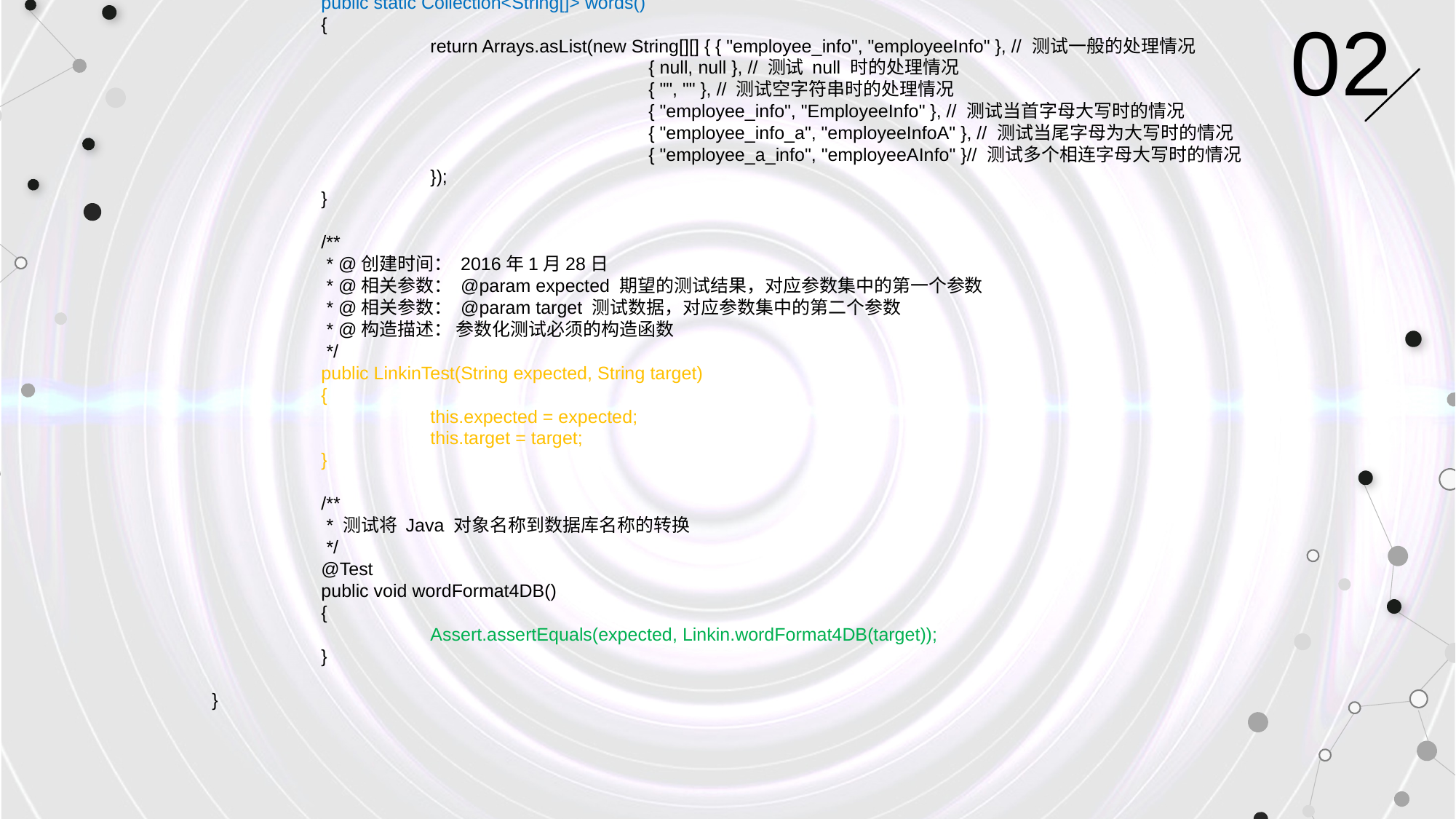

package test.junit4test;

import java.util.Arrays;
import java.util.Collection;

import org.junit.Assert;
import org.junit.Test;
import org.junit.runner.RunWith;
import org.junit.runners.Parameterized;
import org.junit.runners.Parameterized.Parameters;

@RunWith(Parameterized.class)
public class LinkinTest
{
	private String expected;
	private String target;

	@Parameters
	public static Collection<String[]> words()
	{
		return Arrays.asList(new String[][] { { "employee_info", "employeeInfo" }, // 测试一般的处理情况
				{ null, null }, // 测试 null 时的处理情况
				{ "", "" }, // 测试空字符串时的处理情况
				{ "employee_info", "EmployeeInfo" }, // 测试当首字母大写时的情况
				{ "employee_info_a", "employeeInfoA" }, // 测试当尾字母为大写时的情况
				{ "employee_a_info", "employeeAInfo" }// 测试多个相连字母大写时的情况
		});
	}

	/**
	 * @创建时间： 2016年1月28日
	 * @相关参数： @param expected 期望的测试结果，对应参数集中的第一个参数
	 * @相关参数： @param target 测试数据，对应参数集中的第二个参数
	 * @构造描述： 参数化测试必须的构造函数
	 */
	public LinkinTest(String expected, String target)
	{
		this.expected = expected;
		this.target = target;
	}

	/**
	 * 测试将 Java 对象名称到数据库名称的转换
	 */
	@Test
	public void wordFormat4DB()
	{
		Assert.assertEquals(expected, Linkin.wordFormat4DB(target));
	}

}

02